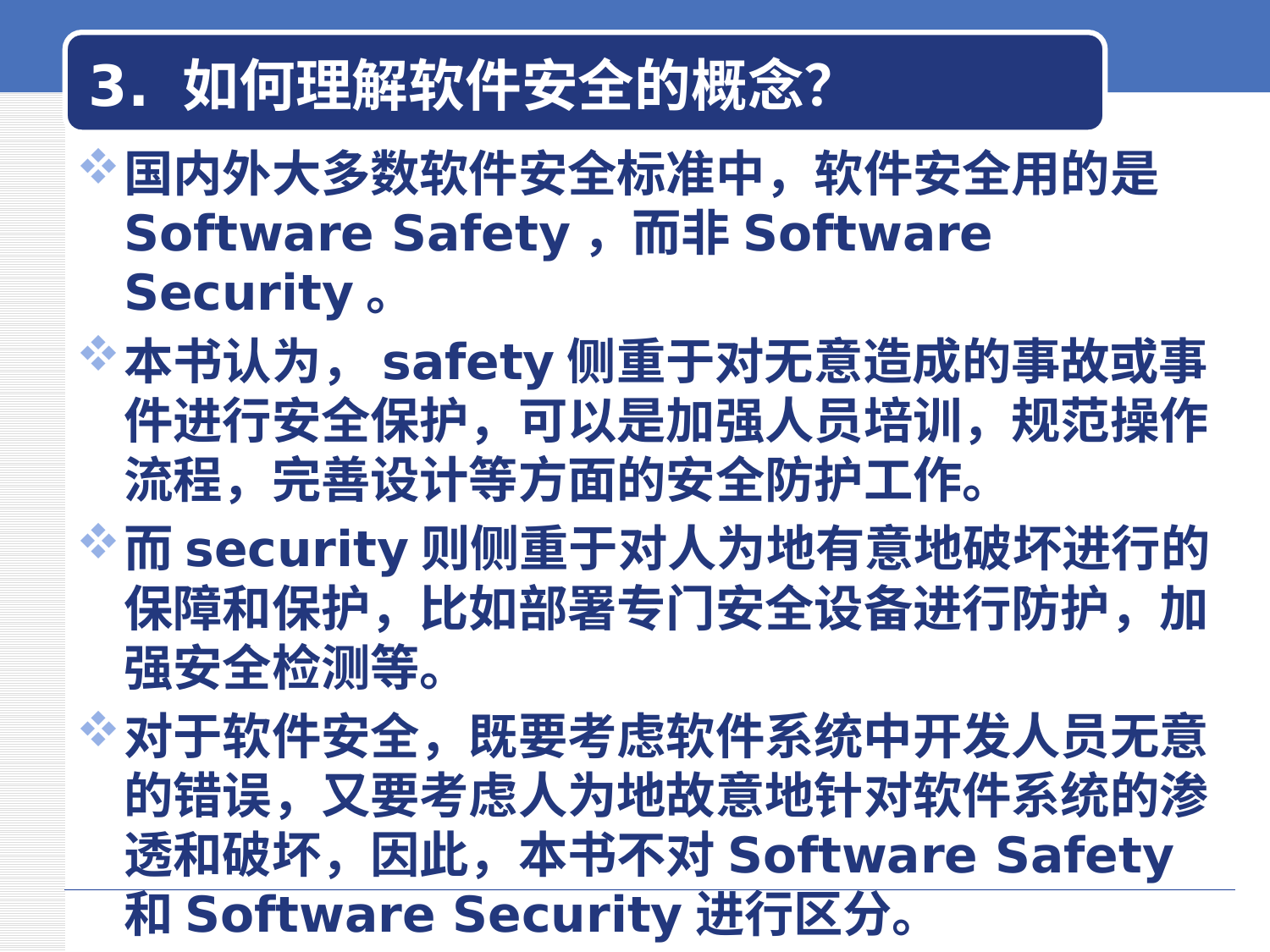

# 3. 如何理解软件安全的概念？
国内外大多数软件安全标准中，软件安全用的是Software Safety，而非Software Security。
本书认为，safety侧重于对无意造成的事故或事件进行安全保护，可以是加强人员培训，规范操作流程，完善设计等方面的安全防护工作。
而security则侧重于对人为地有意地破坏进行的保障和保护，比如部署专门安全设备进行防护，加强安全检测等。
对于软件安全，既要考虑软件系统中开发人员无意的错误，又要考虑人为地故意地针对软件系统的渗透和破坏，因此，本书不对Software Safety和Software Security进行区分。